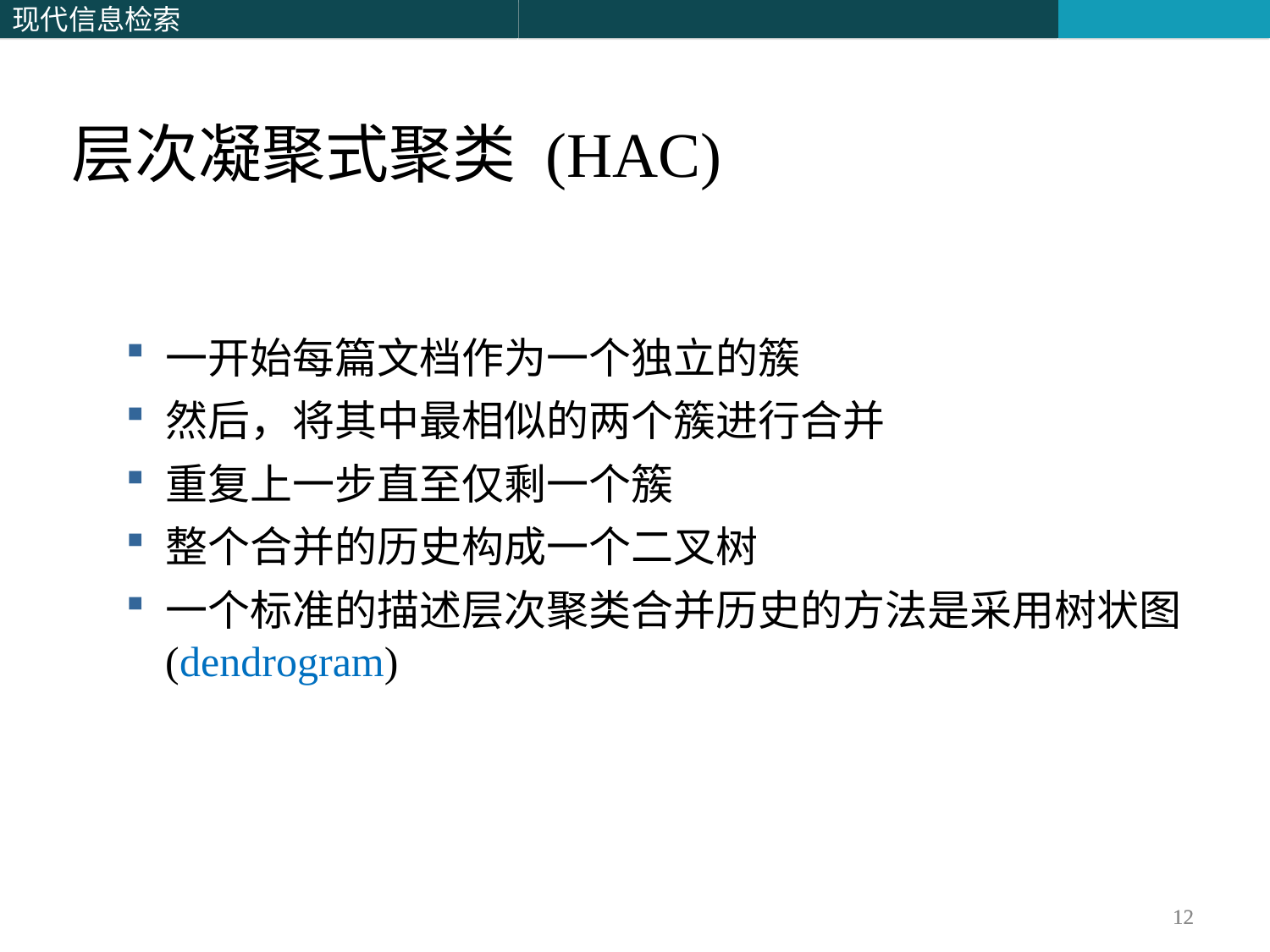

层次凝聚式聚类 (HAC)

一开始每篇文档作为一个独立的簇
然后，将其中最相似的两个簇进行合并
重复上一步直至仅剩一个簇
整个合并的历史构成一个二叉树
一个标准的描述层次聚类合并历史的方法是采用树状图(dendrogram)
12
12